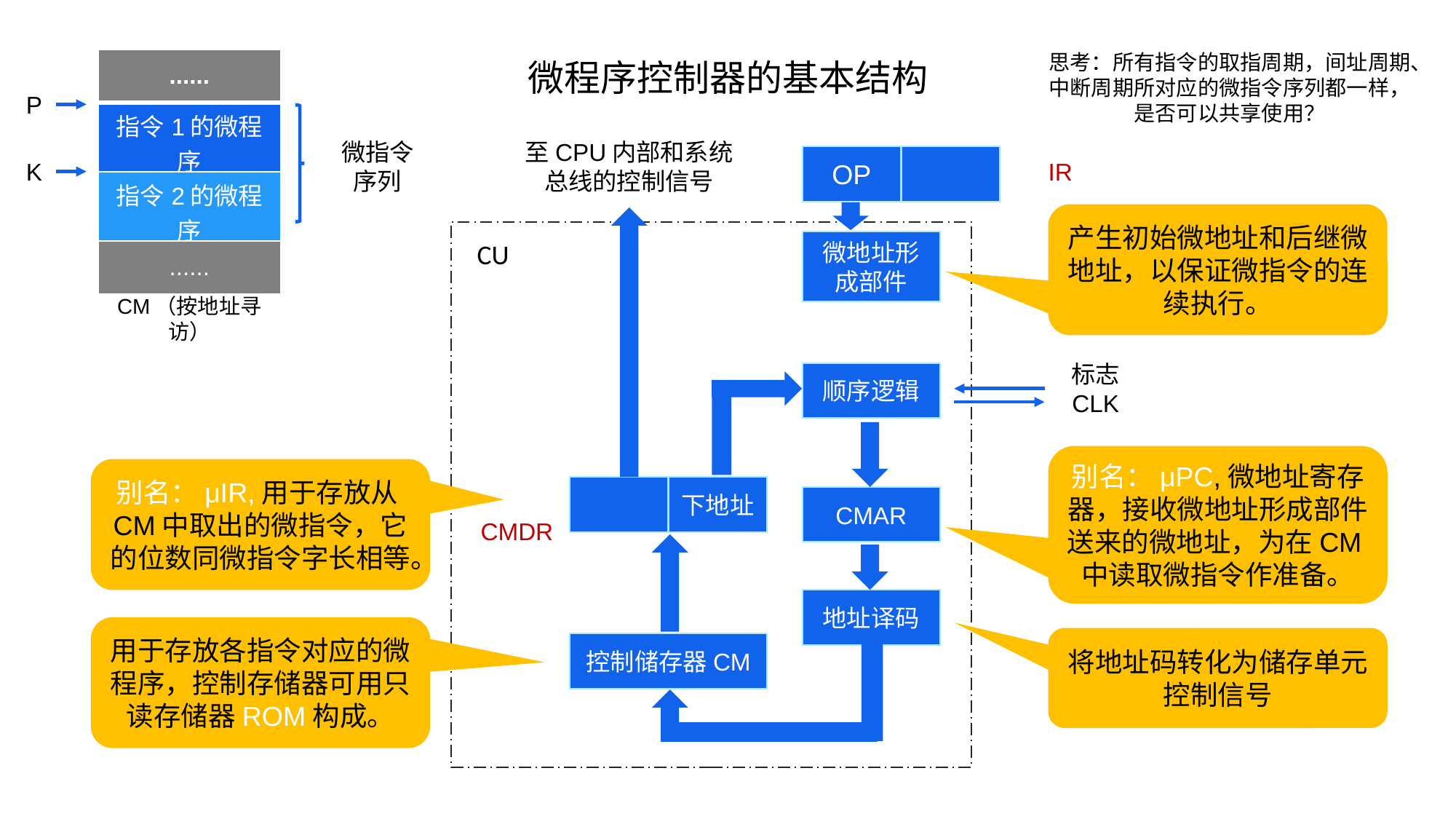

思考：所有指令的取指周期，间址周期、中断周期所对应的微指令序列都一样，是否可以共享使用？
| ...... |
| --- |
| 指令1的微程序 |
| 指令2的微程序 |
| ...... |
微程序控制器的基本结构
P

微指令序列
至CPU内部和系统总线的控制信号
OP

K
IR

产生初始微地址和后继微地址，以保证微指令的连续执行。

CU
微地址形成部件
CM（按地址寻访）

标志
CLK
顺序逻辑

别名：μPC,微地址寄存器，接收微地址形成部件送来的微地址，为在CM中读取微指令作准备。
别名：μIR,用于存放从CM中取出的微指令，它的位数同微指令字长相等。

下地址
CMAR
CMDR

地址译码
用于存放各指令对应的微程序，控制存储器可用只读存储器ROM构成。
将地址码转化为储存单元控制信号
控制储存器CM